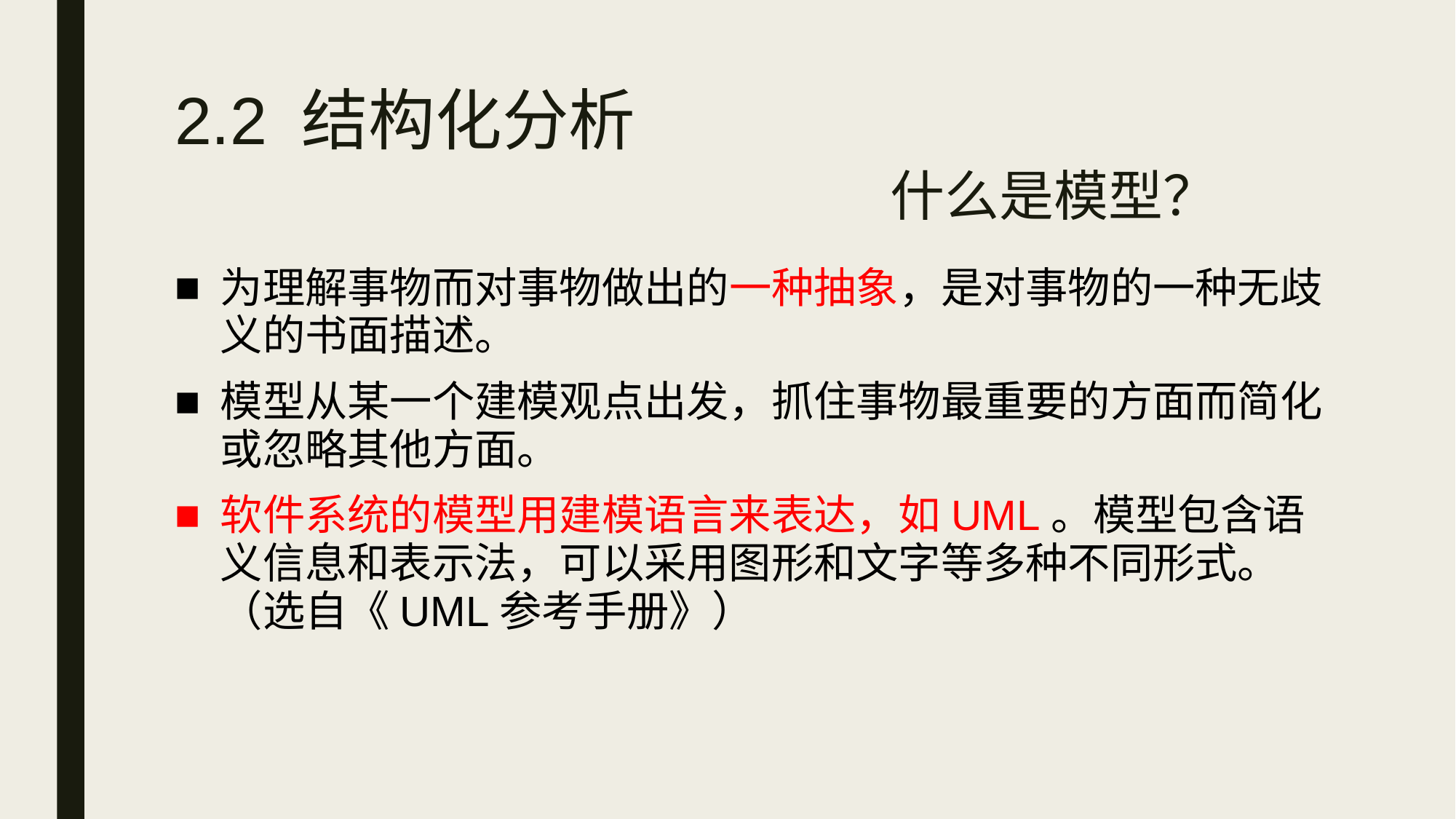

# 2.2 结构化分析 什么是模型？
为理解事物而对事物做出的一种抽象，是对事物的一种无歧义的书面描述。
模型从某一个建模观点出发，抓住事物最重要的方面而简化或忽略其他方面。
软件系统的模型用建模语言来表达，如UML。模型包含语义信息和表示法，可以采用图形和文字等多种不同形式。（选自《UML参考手册》）